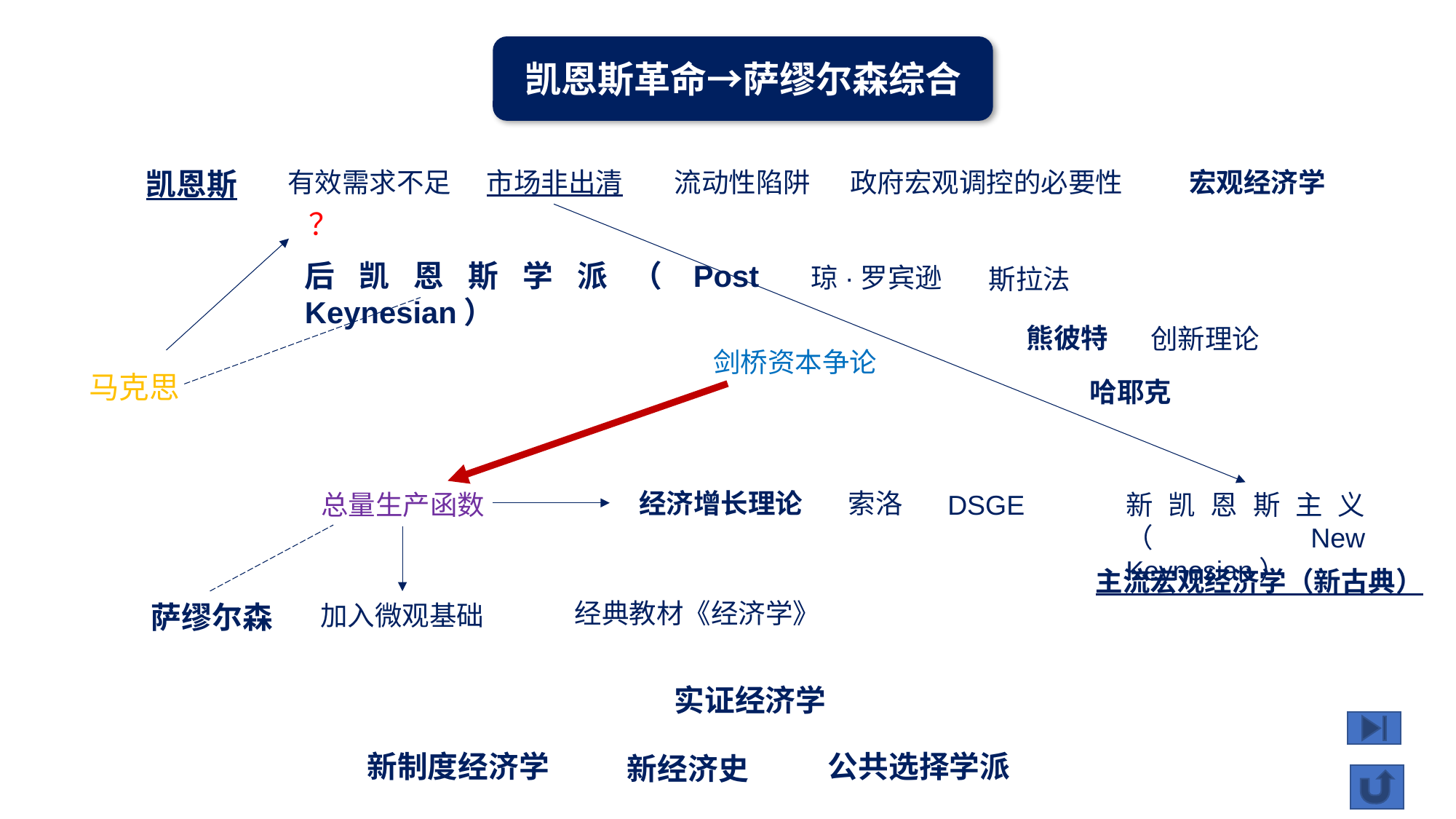

凯恩斯革命→萨缪尔森综合
凯恩斯
有效需求不足
市场非出清
流动性陷阱
政府宏观调控的必要性
宏观经济学
？
后凯恩斯学派（Post Keynesian）
琼·罗宾逊
斯拉法
熊彼特
创新理论
剑桥资本争论
马克思
哈耶克
经济增长理论
索洛
总量生产函数
DSGE
新凯恩斯主义（New Keynesian）
主流宏观经济学（新古典）
经典教材《经济学》
加入微观基础
萨缪尔森
实证经济学

新制度经济学
公共选择学派
新经济史